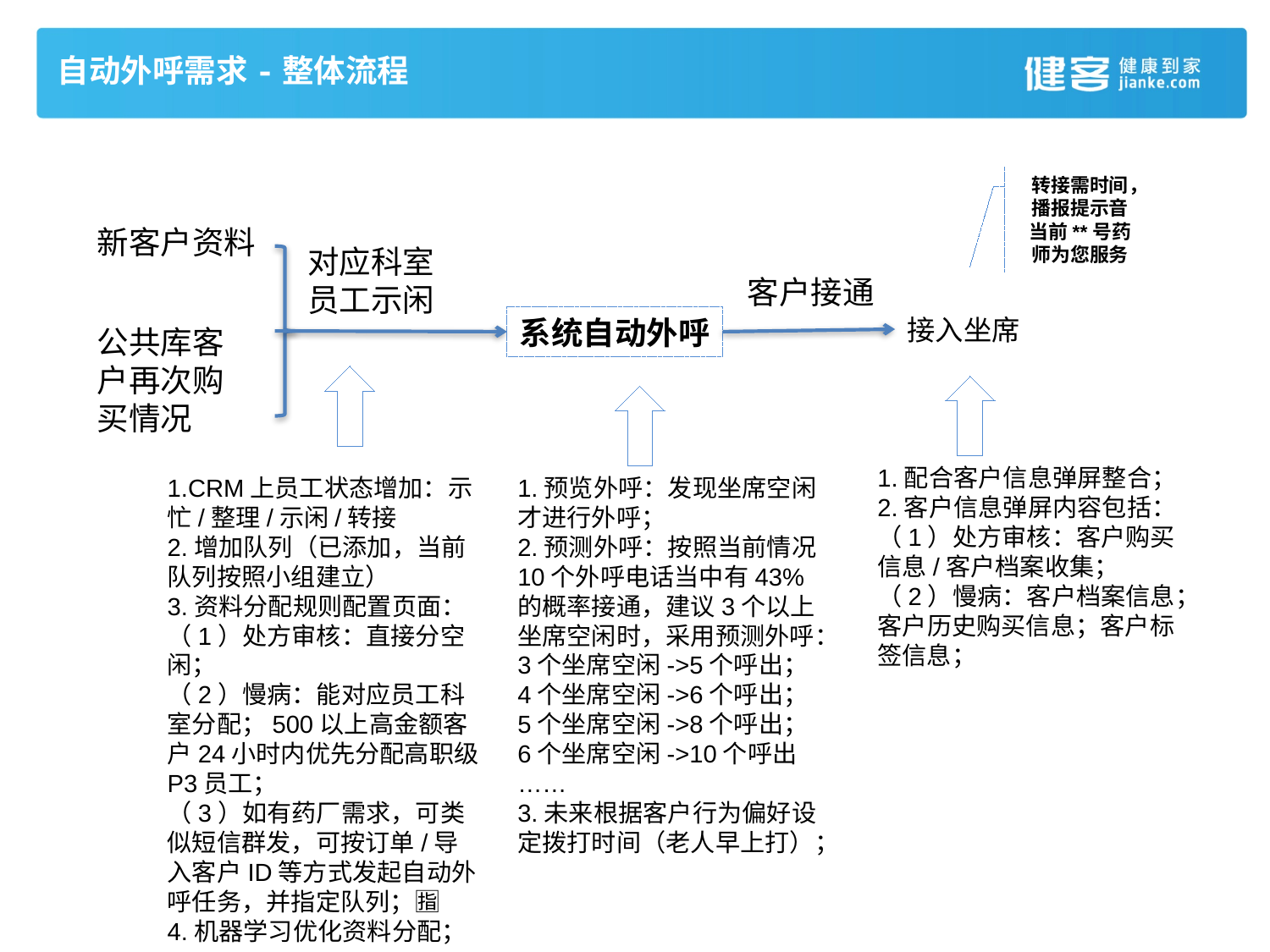

自动外呼需求-整体流程
转接需时间，播报提示音
当前**号药师为您服务
新客户资料
对应科室员工示闲

客户接通
系统自动外呼
接入坐席
公共库客户再次购买情况

1.配合客户信息弹屏整合；
2.客户信息弹屏内容包括：
（1）处方审核：客户购买信息/客户档案收集；
（2）慢病：客户档案信息；客户历史购买信息；客户标签信息；
1.CRM上员工状态增加：示忙/整理/示闲/转接
2.增加队列（已添加，当前队列按照小组建立）
3.资料分配规则配置页面：
（1）处方审核：直接分空闲；
（2）慢病：能对应员工科室分配；500以上高金额客户24小时内优先分配高职级P3员工；
（3）如有药厂需求，可类似短信群发，可按订单/导入客户ID等方式发起自动外呼任务，并指定队列；🈯
4.机器学习优化资料分配；
1.预览外呼：发现坐席空闲才进行外呼；
2.预测外呼：按照当前情况10个外呼电话当中有43%的概率接通，建议3个以上坐席空闲时，采用预测外呼：
3个坐席空闲->5个呼出；
4个坐席空闲->6个呼出；
5个坐席空闲->8个呼出；
6个坐席空闲->10个呼出
……
3.未来根据客户行为偏好设定拨打时间（老人早上打）；